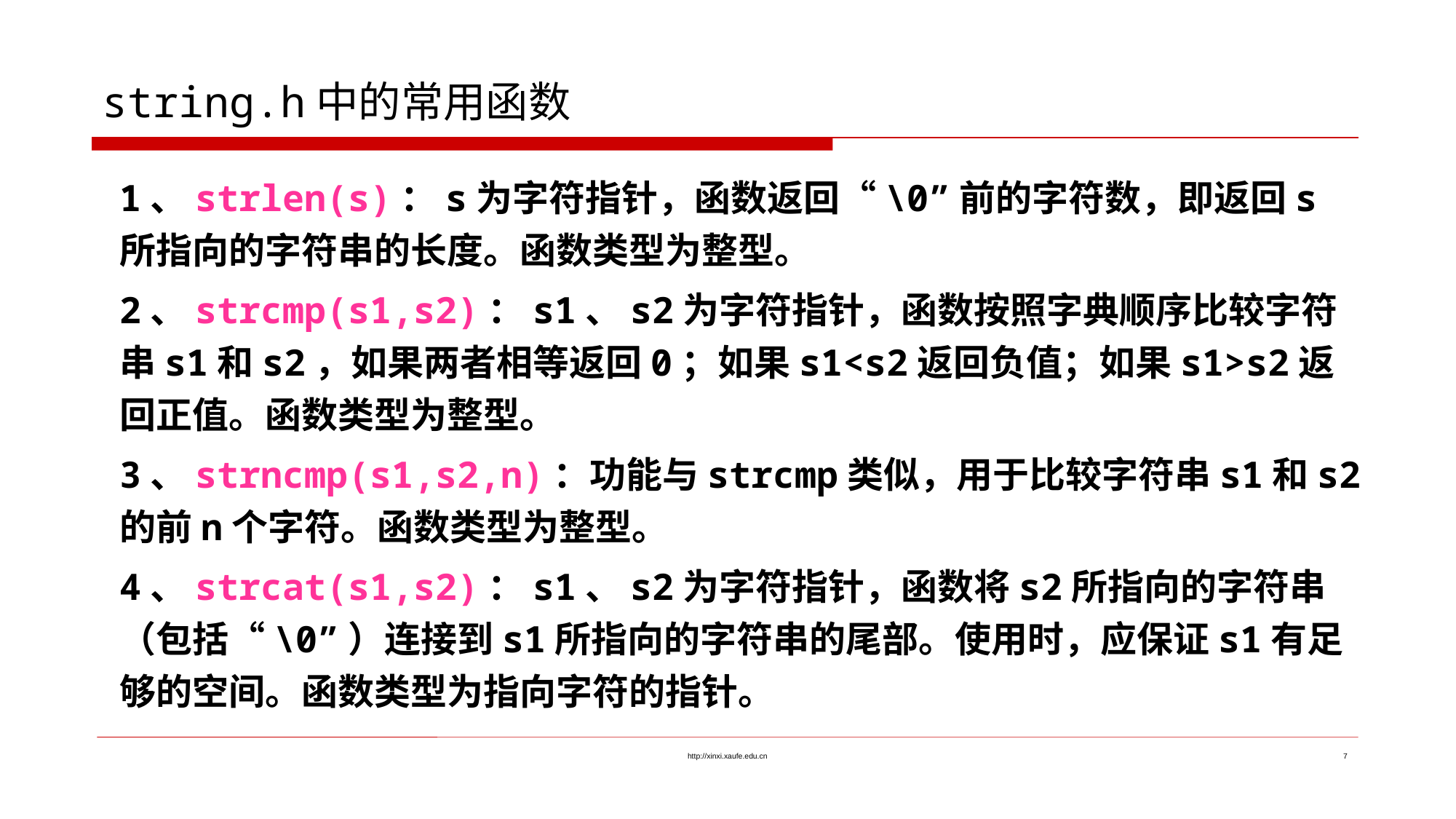

# string.h中的常用函数
1、strlen(s)：s为字符指针，函数返回“\0”前的字符数，即返回s所指向的字符串的长度。函数类型为整型。
2、strcmp(s1,s2)：s1、s2为字符指针，函数按照字典顺序比较字符串s1和s2，如果两者相等返回0；如果s1<s2返回负值；如果s1>s2返回正值。函数类型为整型。
3、strncmp(s1,s2,n)：功能与strcmp类似，用于比较字符串s1和s2的前n个字符。函数类型为整型。
4、strcat(s1,s2)：s1、s2为字符指针，函数将s2所指向的字符串（包括“\0”）连接到s1所指向的字符串的尾部。使用时，应保证s1有足够的空间。函数类型为指向字符的指针。
http://xinxi.xaufe.edu.cn
7